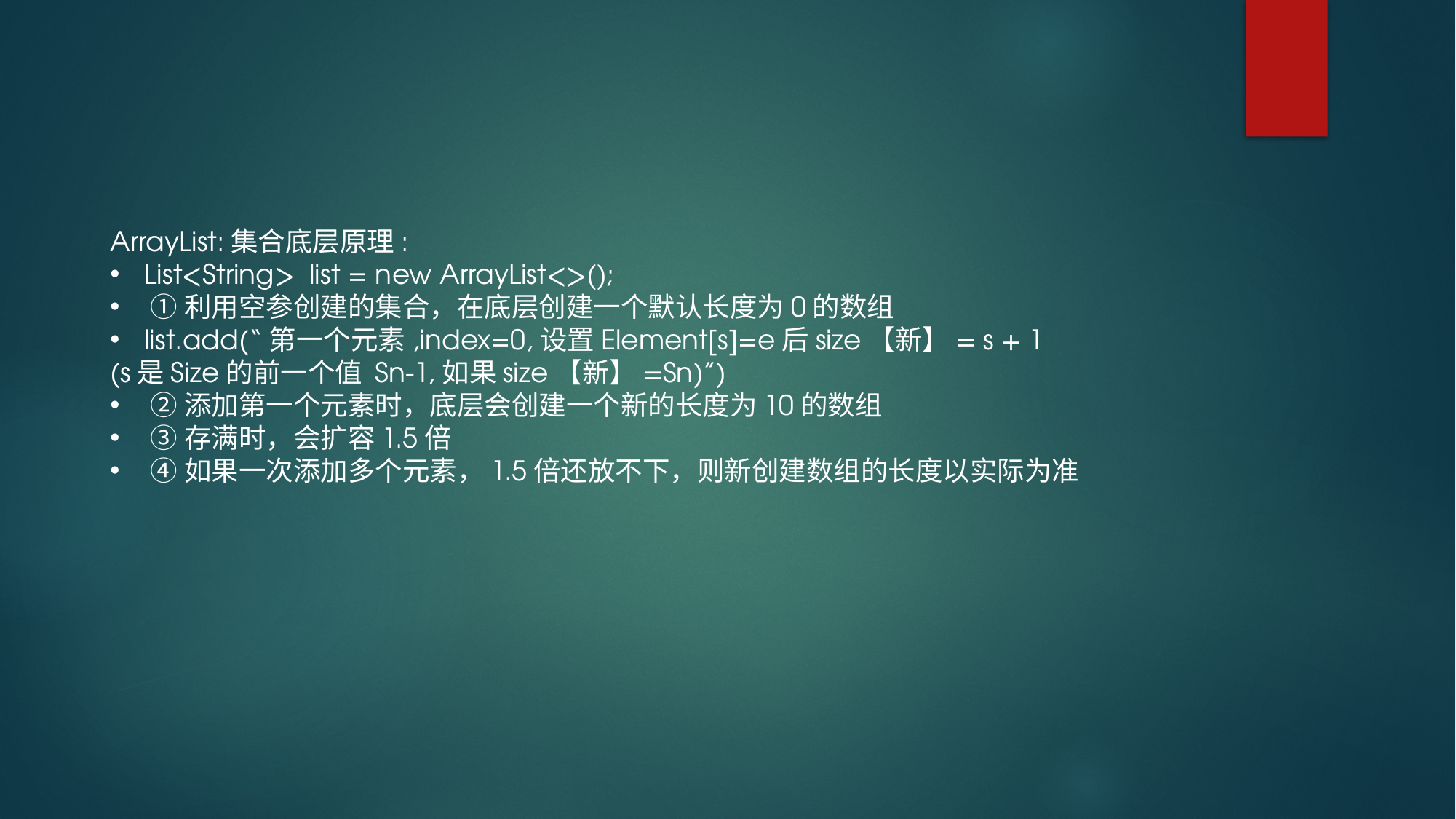

ArrayList:集合底层原理:
List<String>  list = new ArrayList<>();
 ①利用空参创建的集合，在底层创建一个默认长度为0的数组
list.add(“第一个元素,index=0,设置Element[s]=e后size【新】= s + 1
(s是Size的前一个值 Sn-1,如果size【新】=Sn)”)
 ②添加第一个元素时，底层会创建一个新的长度为10的数组
 ③存满时，会扩容1.5倍
 ④如果一次添加多个元素，1.5倍还放不下，则新创建数组的长度以实际为准